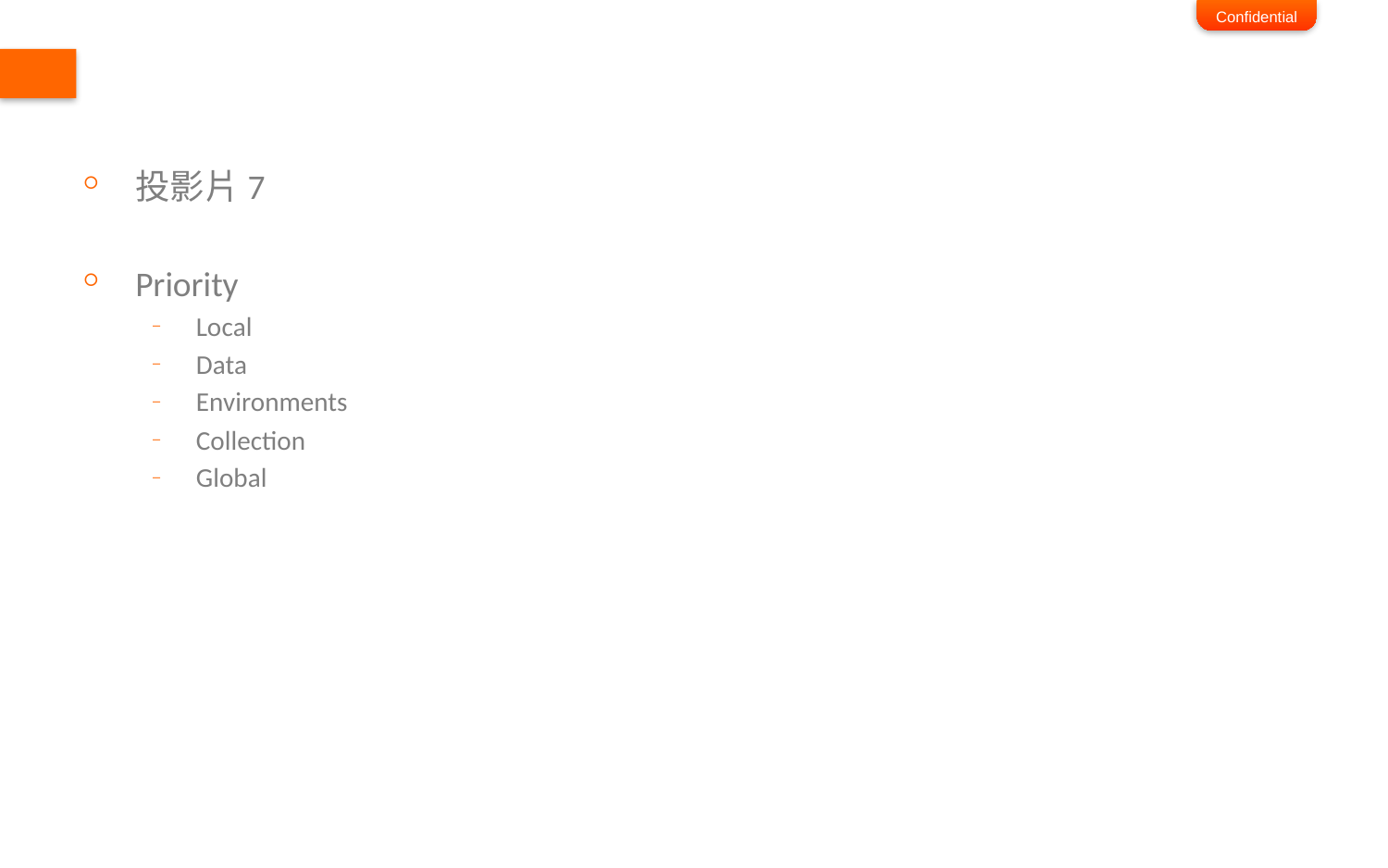

#
投影片7

Priority
Local
Data
Environments
Collection
Global